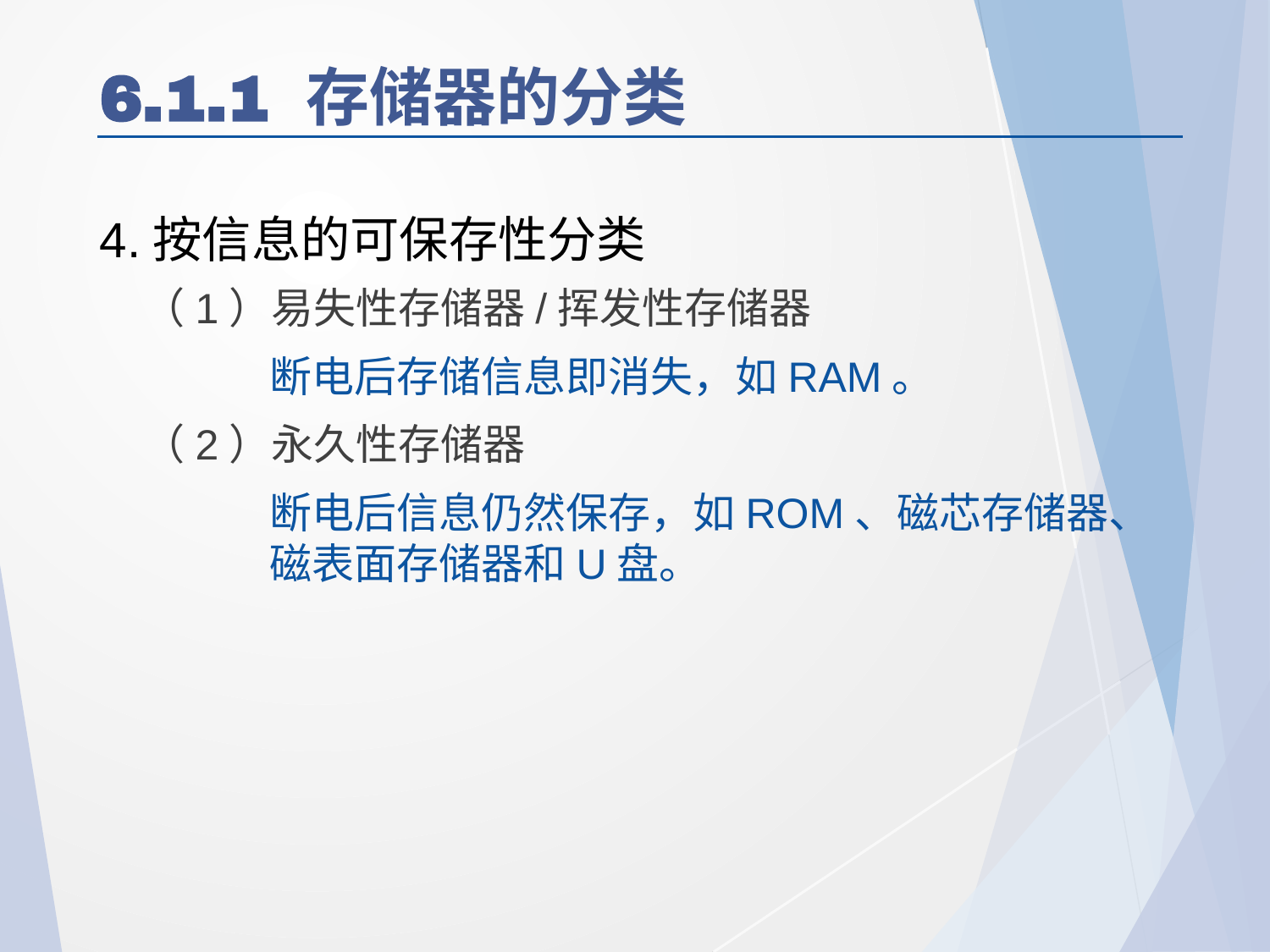

# 6.1.1 存储器的分类
4.按信息的可保存性分类
（1）易失性存储器/挥发性存储器
断电后存储信息即消失，如RAM。
（2）永久性存储器
断电后信息仍然保存，如ROM、磁芯存储器、磁表面存储器和U盘。